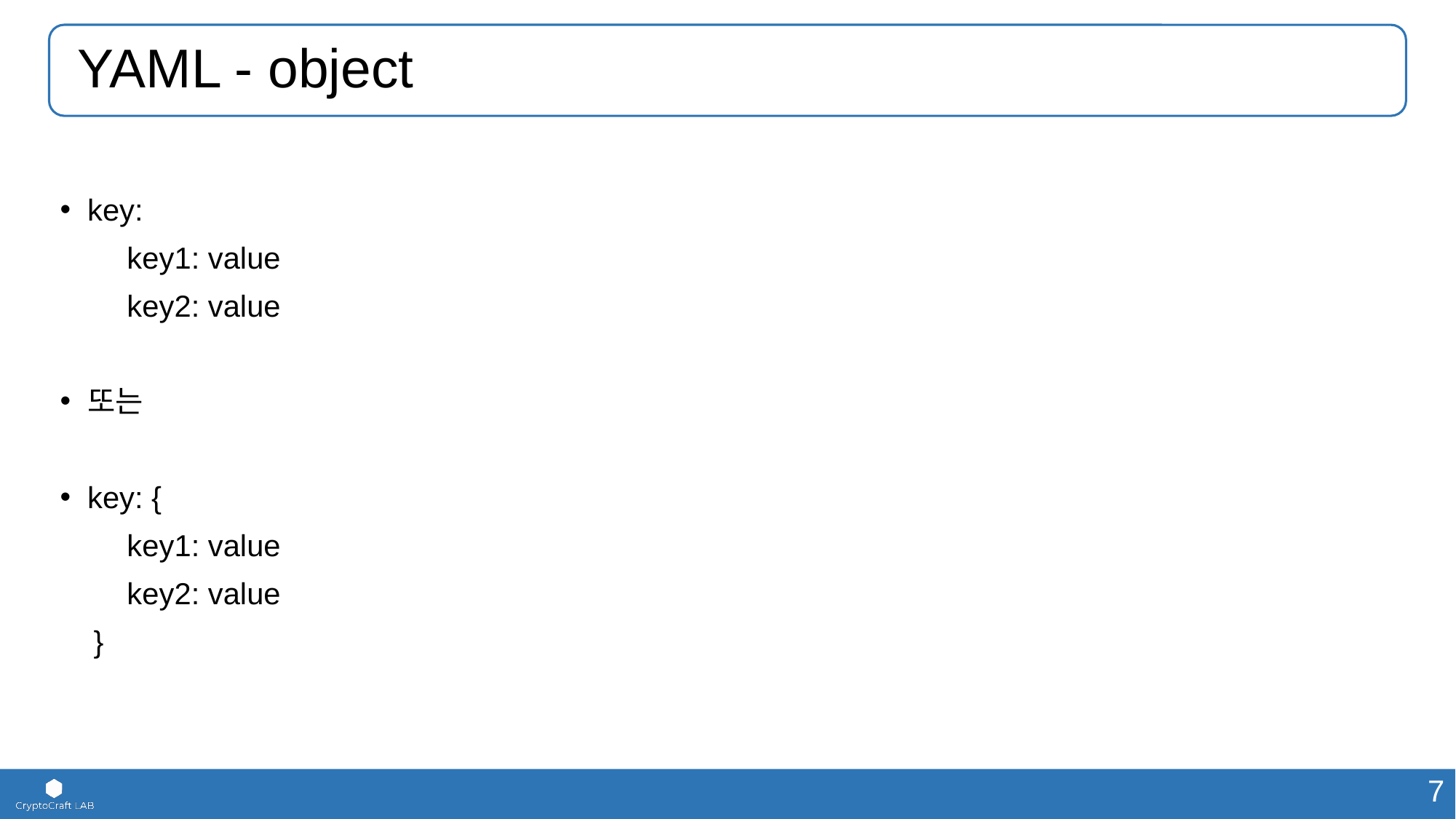

# YAML - object

key:
        key1: value
        key2: value

또는

key: {
        key1: value
        key2: value
    }